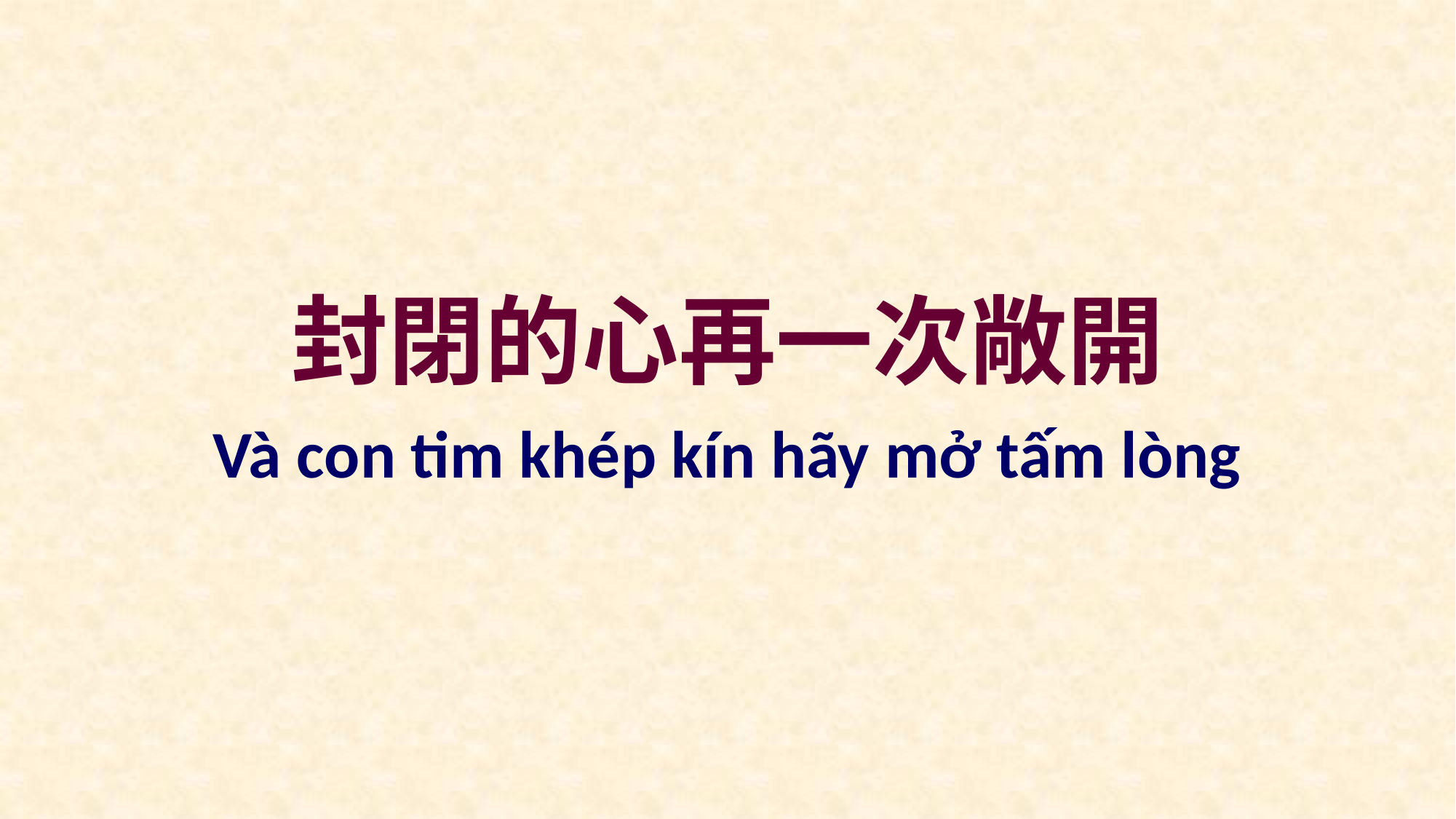

封閉的心再一次敞開
Và con tim khép kín hãy mở tấm lòng